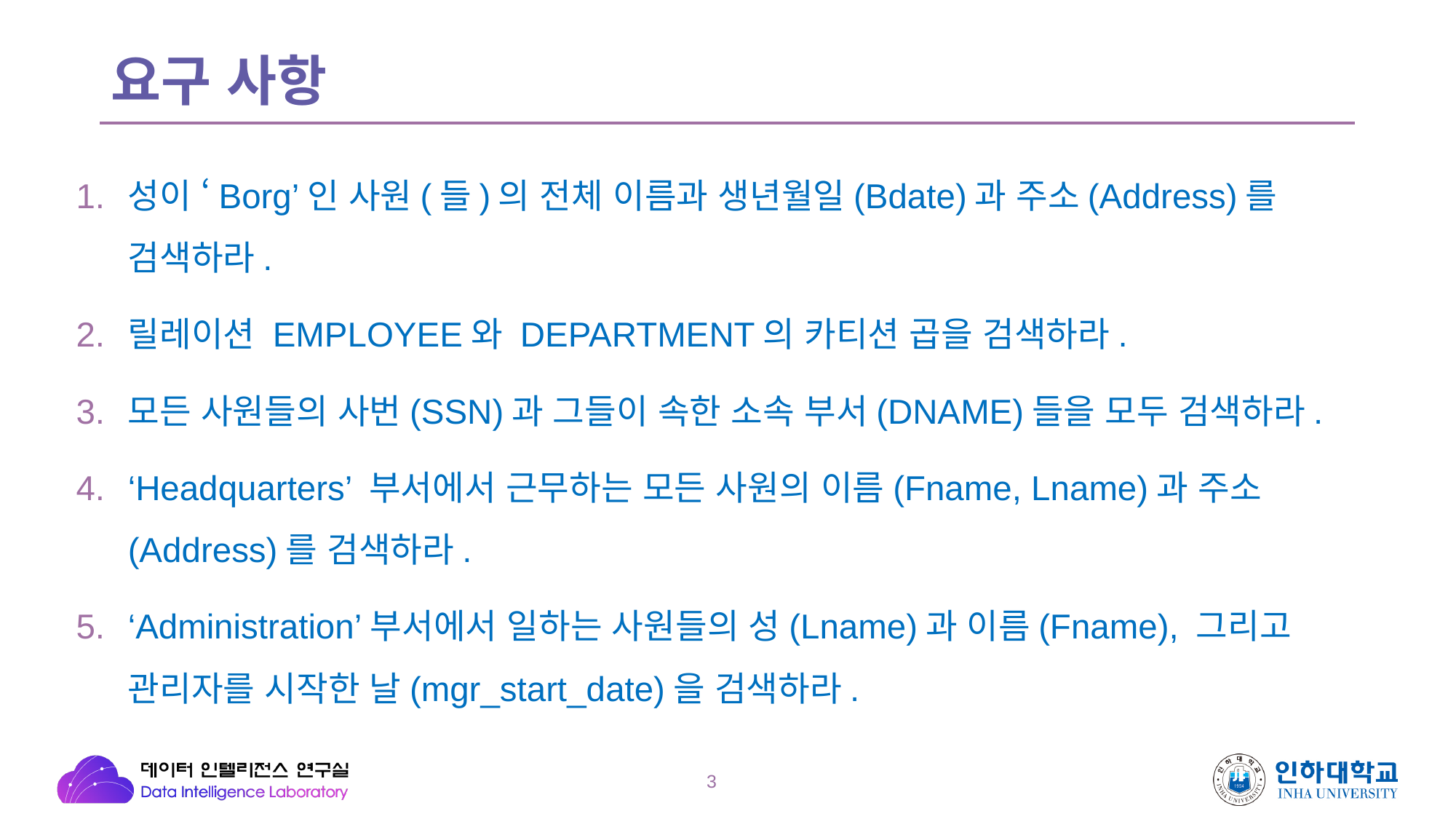

# 요구 사항
성이 ‘Borg’인 사원(들)의 전체 이름과 생년월일(Bdate)과 주소(Address)를 검색하라.
릴레이션 EMPLOYEE와 DEPARTMENT의 카티션 곱을 검색하라.
모든 사원들의 사번(SSN)과 그들이 속한 소속 부서(DNAME)들을 모두 검색하라.
‘Headquarters’ 부서에서 근무하는 모든 사원의 이름(Fname, Lname)과 주소(Address)를 검색하라.
‘Administration’부서에서 일하는 사원들의 성(Lname)과 이름(Fname), 그리고 관리자를 시작한 날(mgr_start_date)을 검색하라.
3